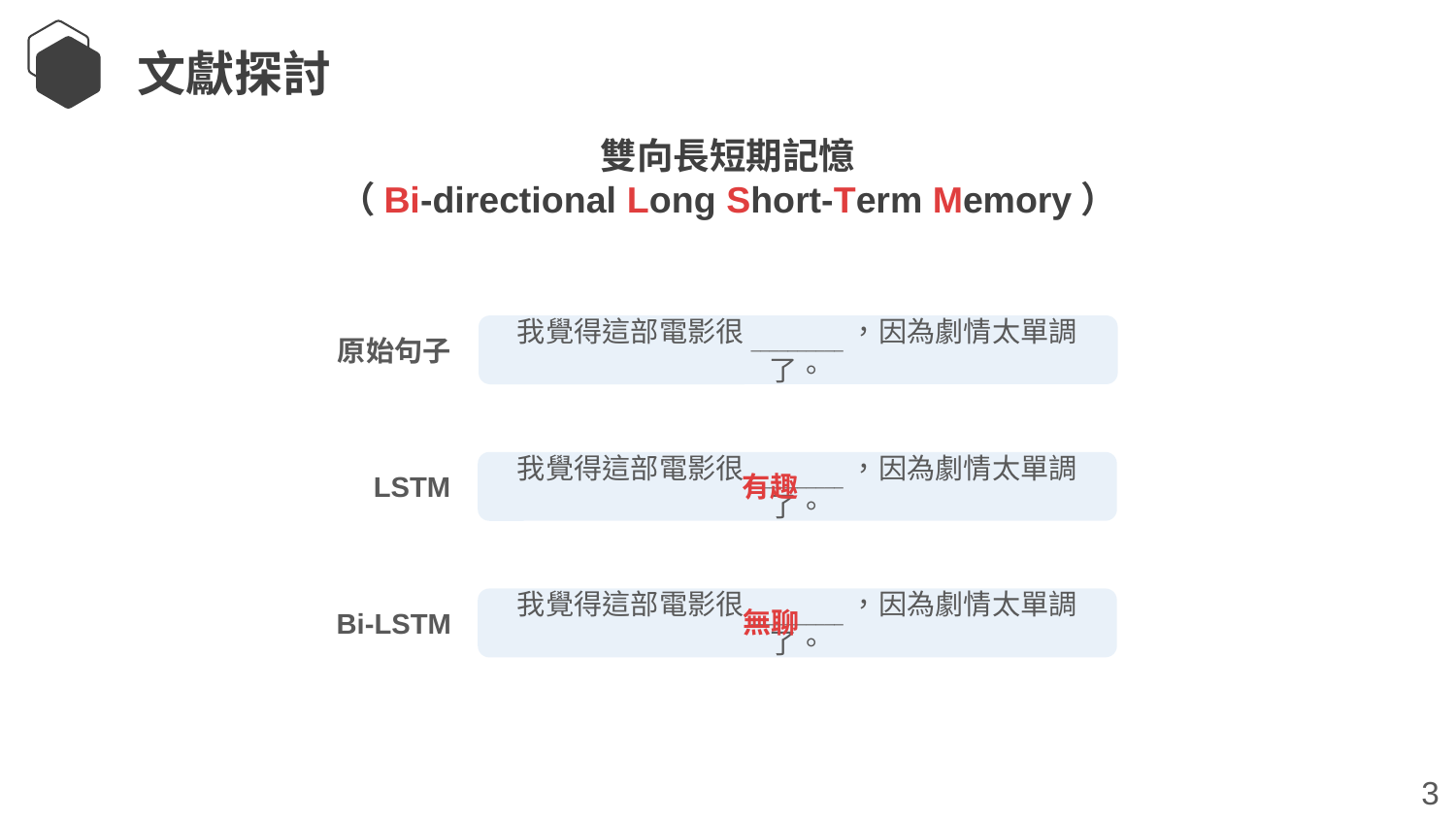

文獻探討
雙向長短期記憶
（Bi-directional Long Short-Term Memory）

我覺得這部電影很__________，因為劇情太單調了。
原始句子

LSTM
我覺得這部電影很__________，因為劇情太單調了。
有趣

Bi-LSTM
我覺得這部電影很__________，因為劇情太單調了。
無聊
3